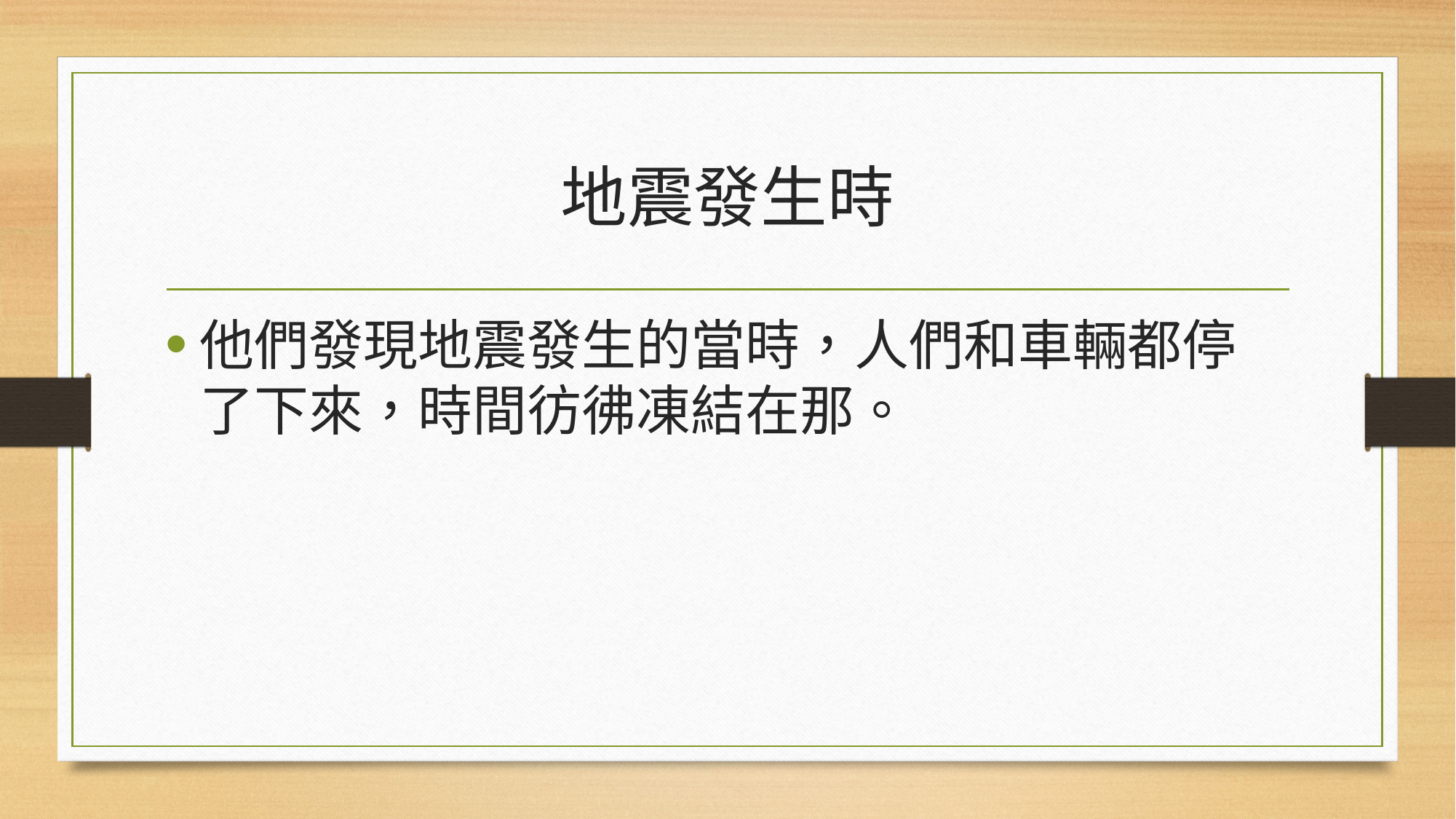

# 地震發生時
他們發現地震發生的當時，人們和車輛都停了下來，時間彷彿凍結在那。